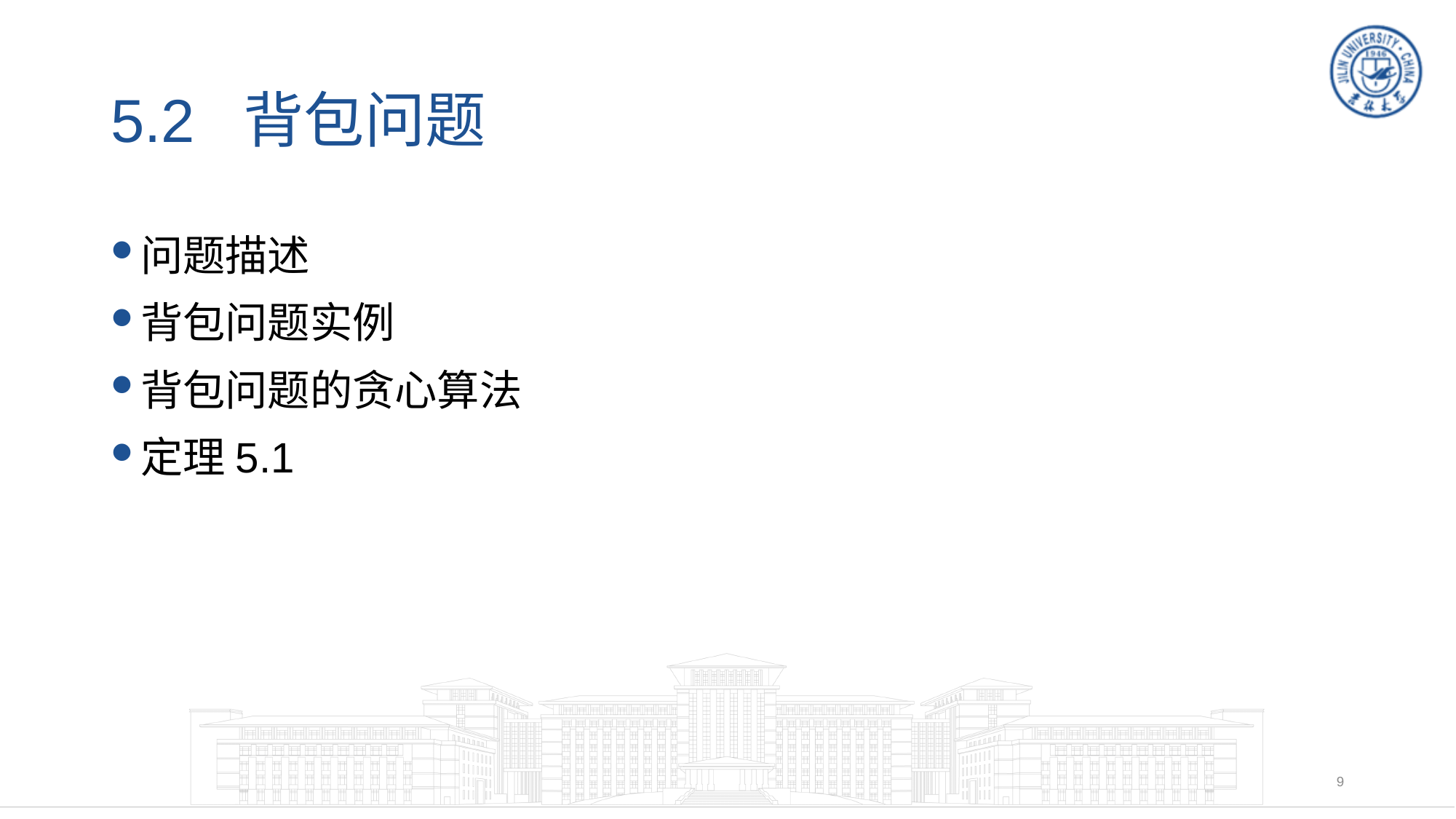

# 5.2  背包问题
问题描述
背包问题实例
背包问题的贪心算法
定理5.1
9